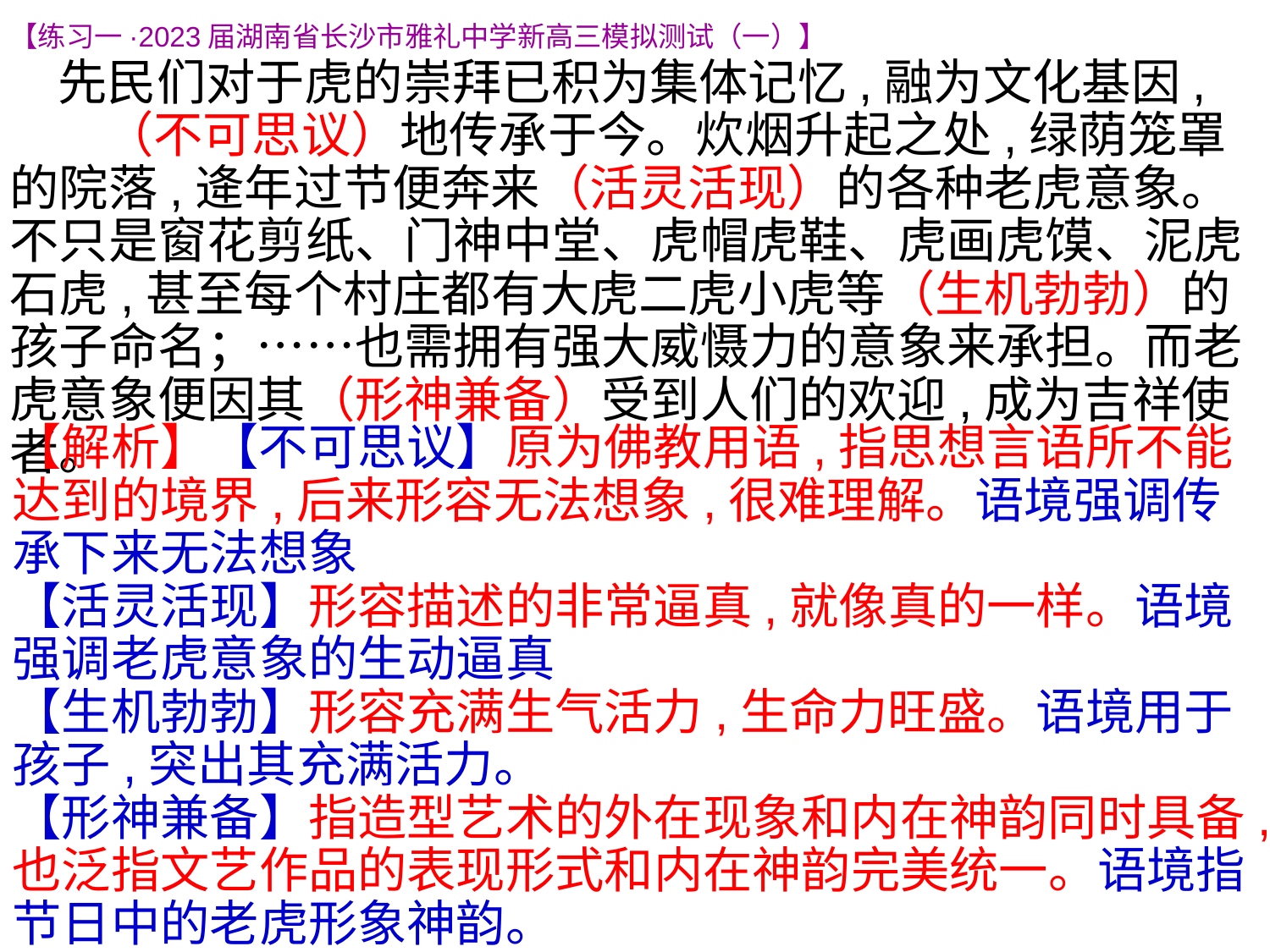

【练习一·2023届湖南省长沙市雅礼中学新高三模拟测试（一）】
    先民们对于虎的崇拜已积为集体记忆,融为文化基因,          （不可思议）地传承于今。炊烟升起之处,绿荫笼罩的院落,逄年过节便奔来（活灵活现）的各种老虎意象。不只是窗花剪纸、门神中堂、虎帽虎鞋、虎画虎馍、泥虎石虎,甚至每个村庄都有大虎二虎小虎等（生机勃勃）的孩子命名；……也需拥有强大威慑力的意象来承担。而老虎意象便因其（形神兼备）受到人们的欢迎,成为吉祥使者。
【解析】【不可思议】原为佛教用语,指思想言语所不能达到的境界,后来形容无法想象,很难理解。语境强调传承下来无法想象
【活灵活现】形容描述的非常逼真,就像真的一样。语境强调老虎意象的生动逼真
【生机勃勃】形容充满生气活力,生命力旺盛。语境用于孩子,突出其充满活力。
【形神兼备】指造型艺术的外在现象和内在神韵同时具备,也泛指文艺作品的表现形式和内在神韵完美统一。语境指节日中的老虎形象神韵。